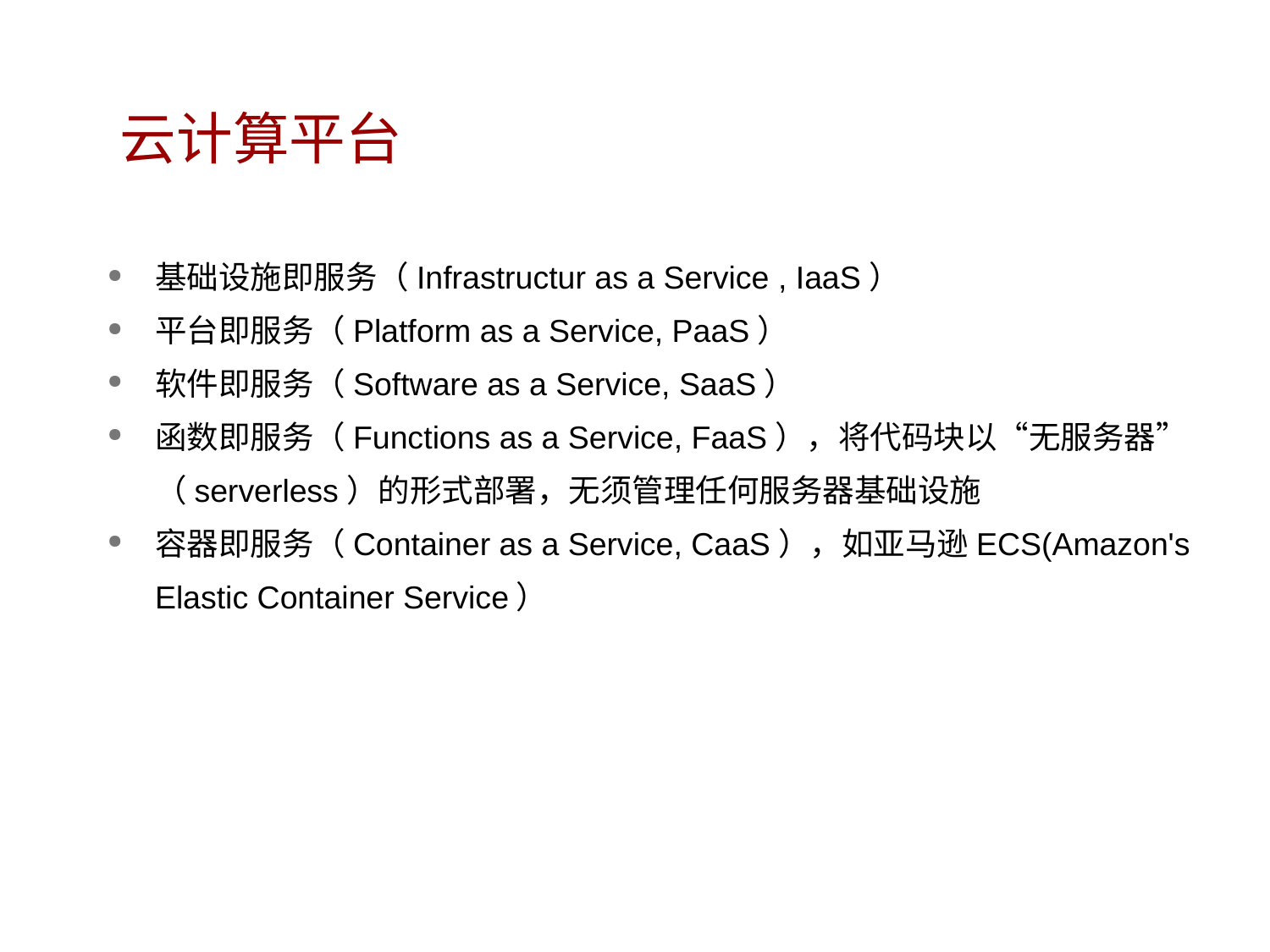

# 云计算平台
基础设施即服务（Infrastructur as a Service , IaaS）
平台即服务（Platform as a Service, PaaS）
软件即服务（Software as a Service, SaaS）
函数即服务（Functions as a Service, FaaS），将代码块以“无服务器”（serverless）的形式部署，无须管理任何服务器基础设施
容器即服务（Container as a Service, CaaS），如亚马逊ECS(Amazon's Elastic Container Service）